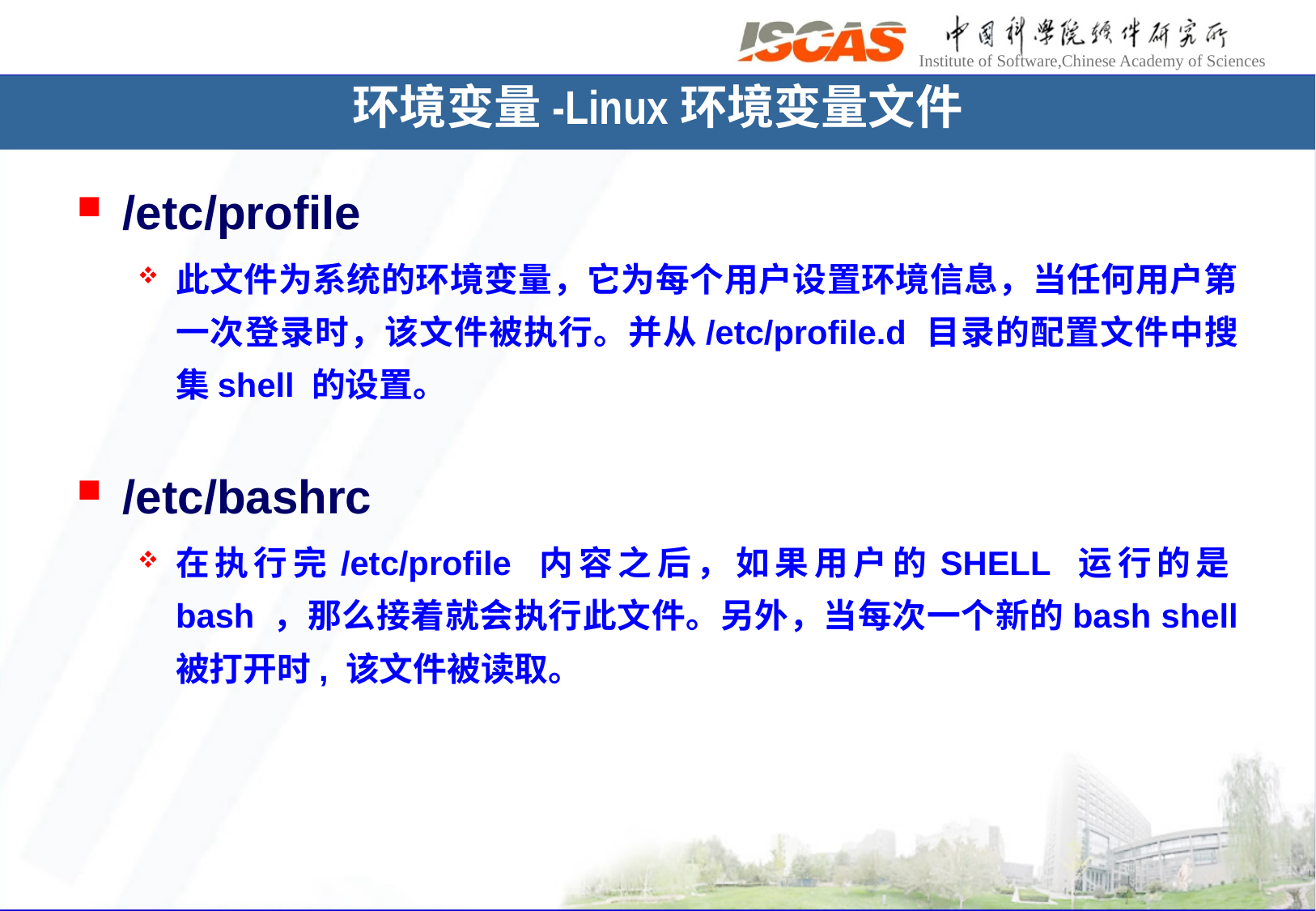

环境变量-Linux环境变量文件
/etc/profile
此文件为系统的环境变量，它为每个用户设置环境信息，当任何用户第一次登录时，该文件被执行。并从/etc/profile.d 目录的配置文件中搜集shell 的设置。

/etc/bashrc
在执行完/etc/profile 内容之后，如果用户的SHELL 运行的是bash ，那么接着就会执行此文件。另外，当每次一个新的bash shell 被打开时, 该文件被读取。